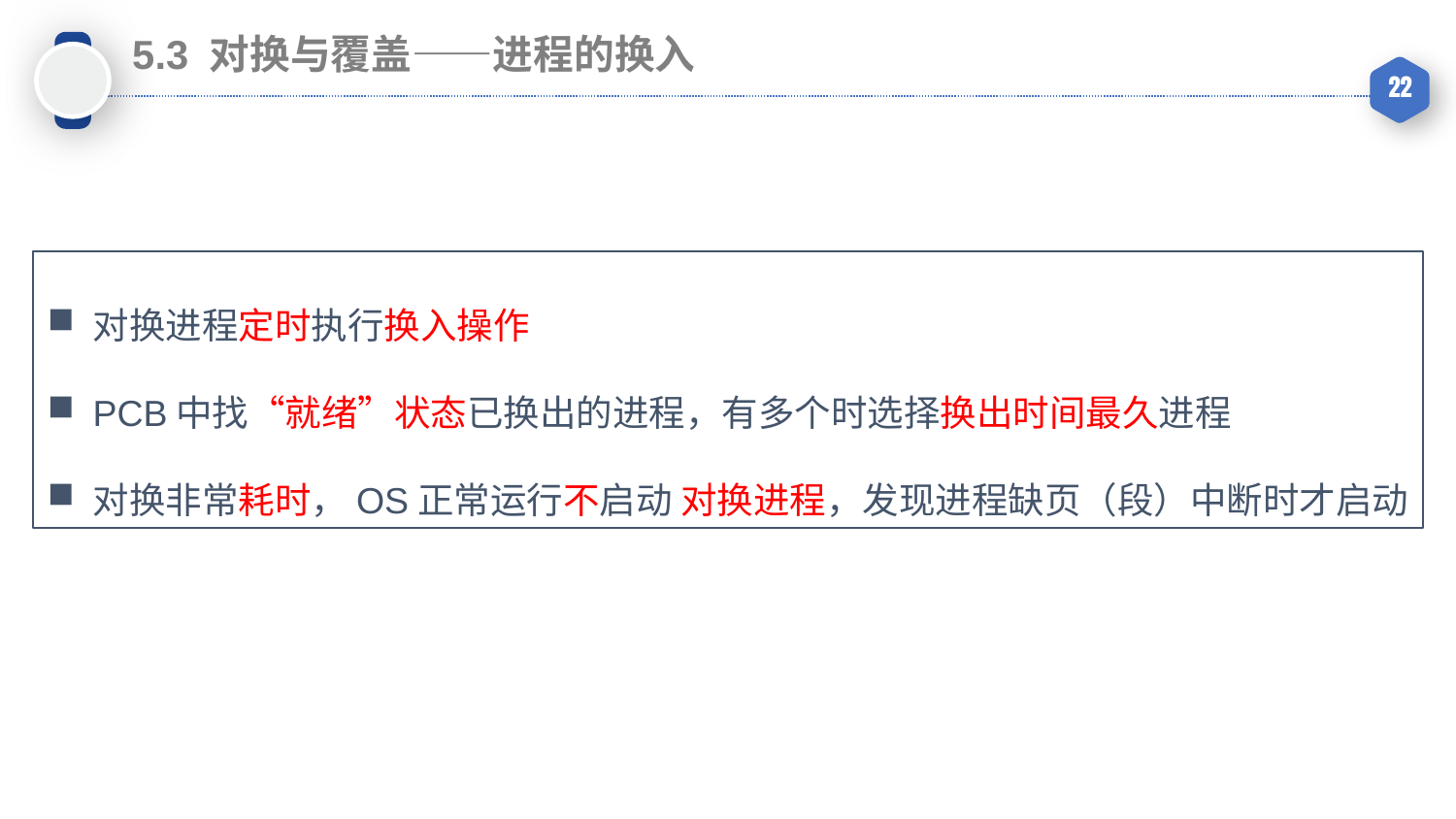

5.3 对换与覆盖——进程的换入
对换进程定时执行换入操作
PCB中找“就绪”状态已换出的进程，有多个时选择换出时间最久进程
对换非常耗时，OS正常运行不启动 对换进程，发现进程缺页（段）中断时才启动